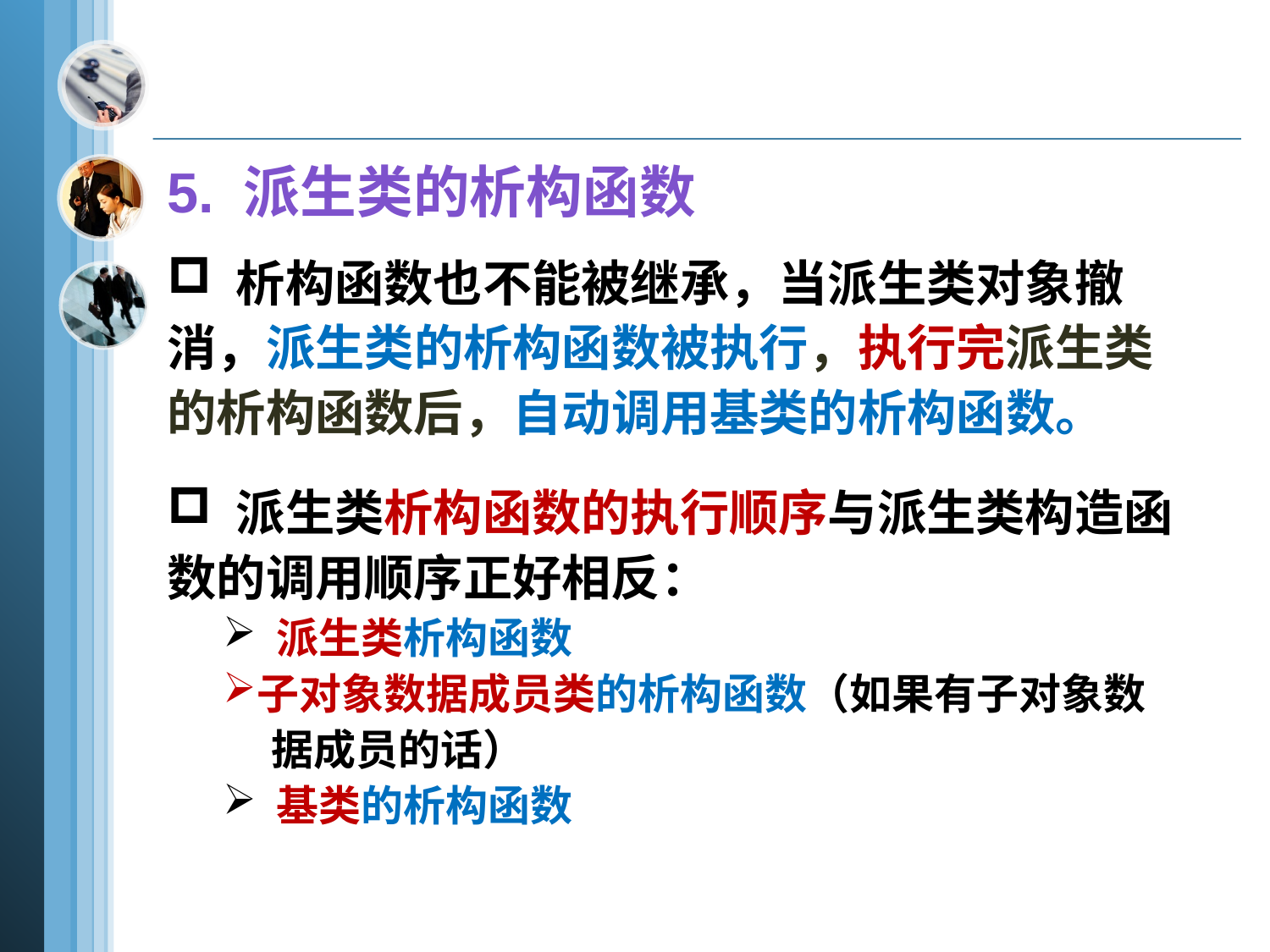

5. 派生类的析构函数

 析构函数也不能被继承，当派生类对象撤消，派生类的析构函数被执行，执行完派生类的析构函数后，自动调用基类的析构函数。
 派生类析构函数的执行顺序与派生类构造函数的调用顺序正好相反：
 派生类析构函数
子对象数据成员类的析构函数（如果有子对象数
    据成员的话）
 基类的析构函数